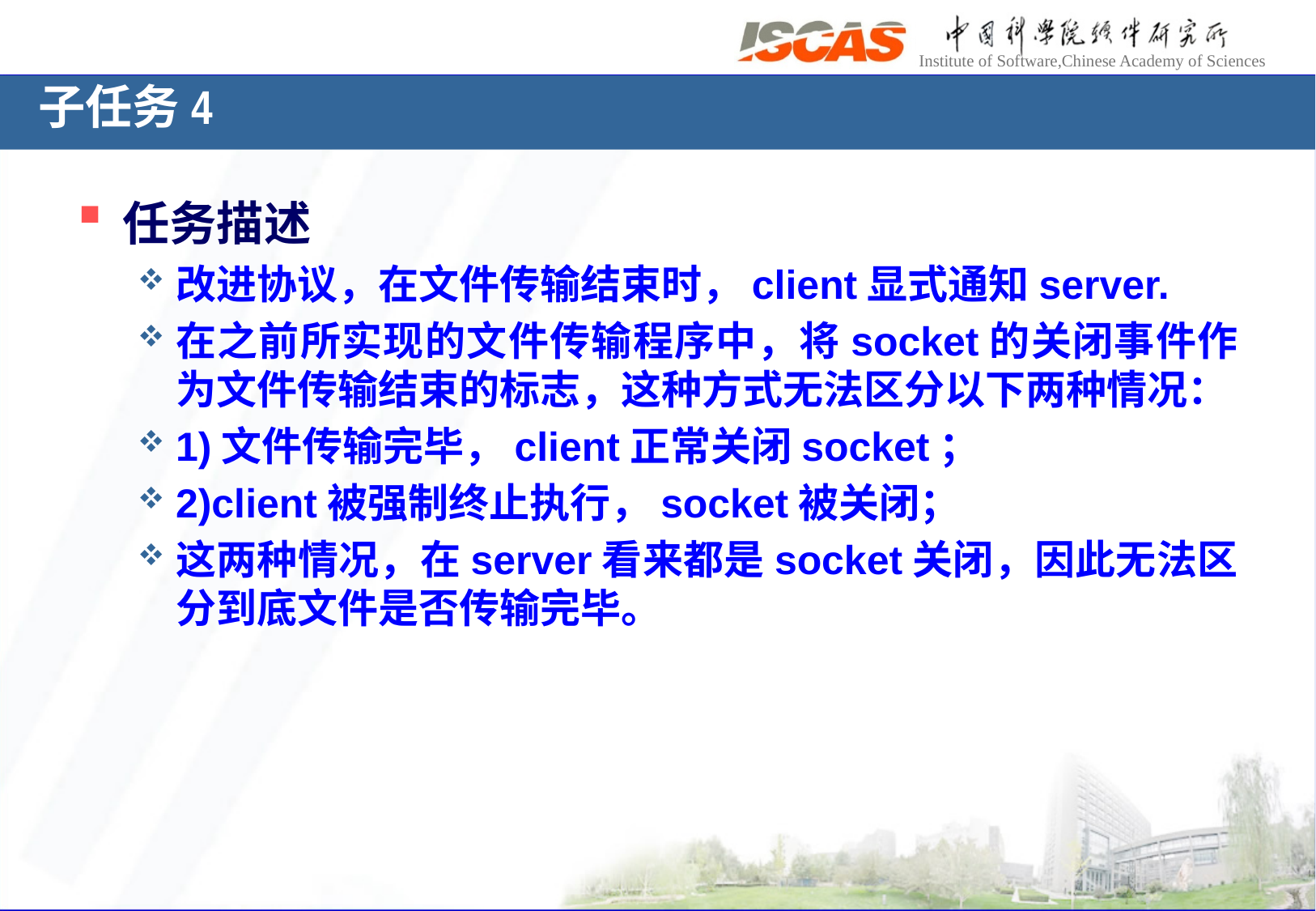

子任务4
任务描述
改进协议，在文件传输结束时，client显式通知server.
在之前所实现的文件传输程序中，将socket的关闭事件作为文件传输结束的标志，这种方式无法区分以下两种情况：
1)文件传输完毕，client正常关闭socket；
2)client被强制终止执行，socket被关闭；
这两种情况，在server看来都是socket关闭，因此无法区分到底文件是否传输完毕。